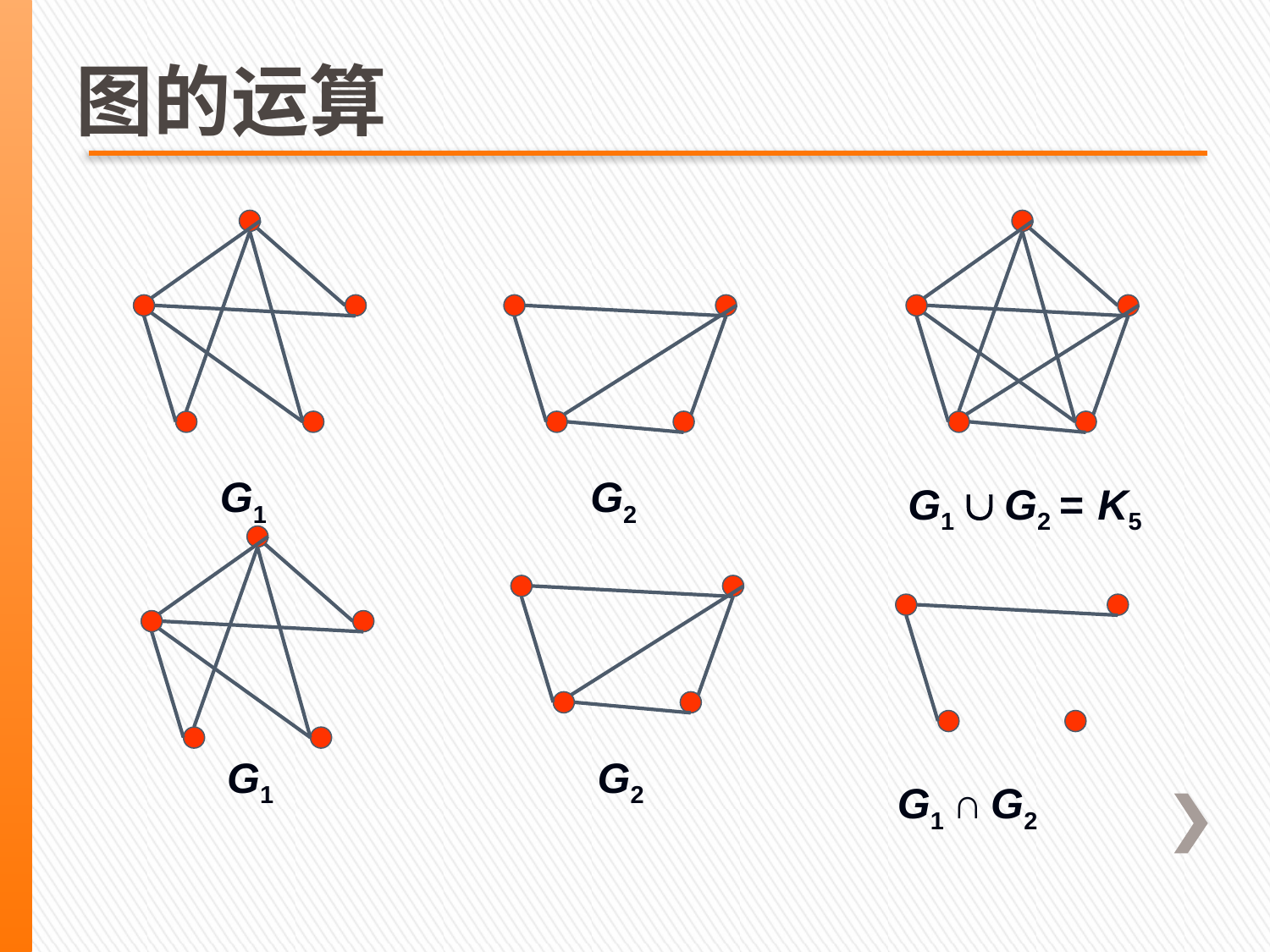

图的运算

G1
G2
G1 ∪ G2 = K5

G1
G2
G1 ∩ G2